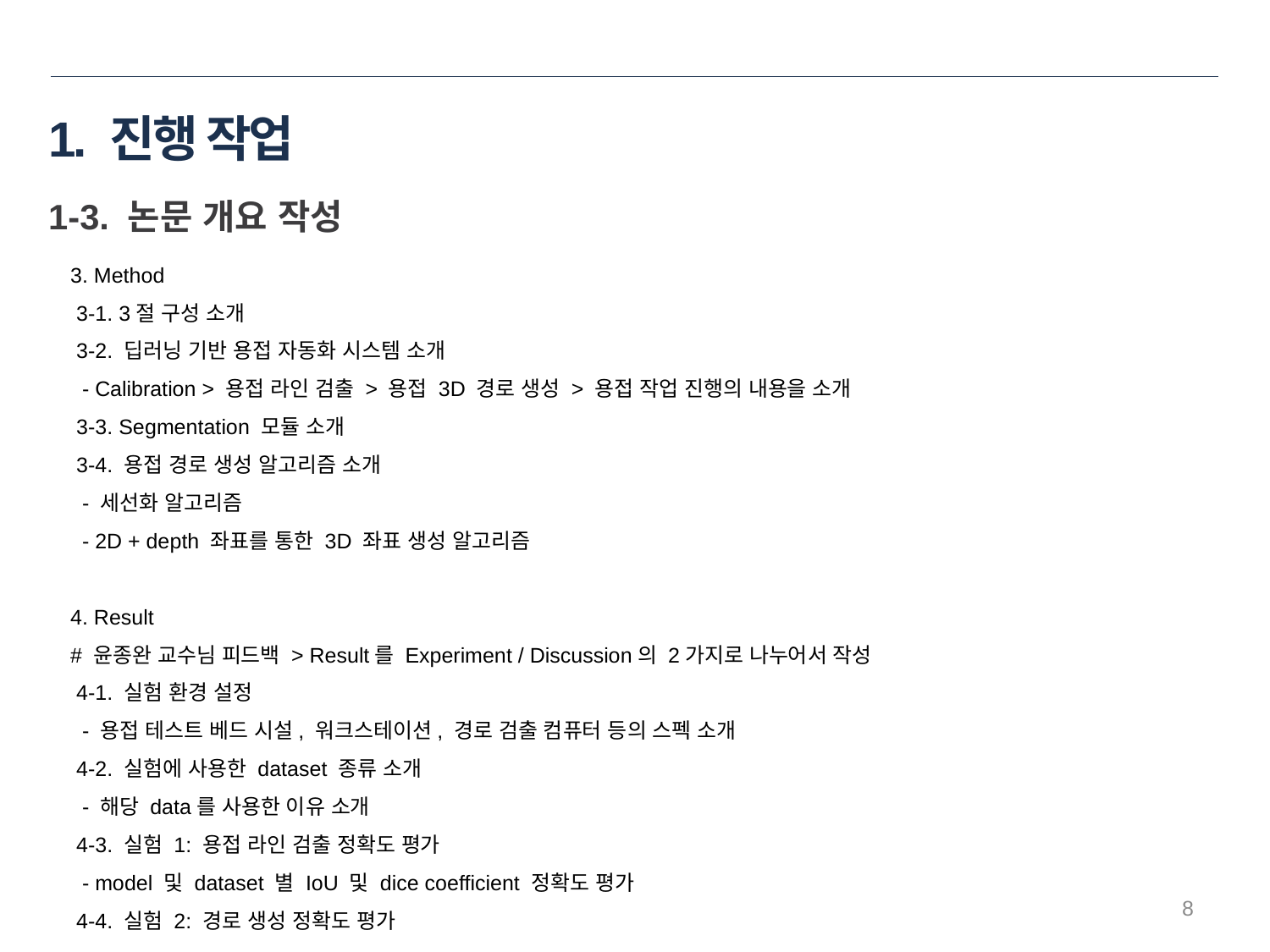

# 1. 진행 작업
1-3. 논문 개요 작성
3. Method
 3-1. 3절 구성 소개
 3-2. 딥러닝 기반 용접 자동화 시스템 소개
  - Calibration > 용접 라인 검출 > 용접 3D 경로 생성 > 용접 작업 진행의 내용을 소개
 3-3. Segmentation 모듈 소개
 3-4. 용접 경로 생성 알고리즘 소개
  - 세선화 알고리즘
  - 2D + depth 좌표를 통한 3D 좌표 생성 알고리즘

4. Result
# 윤종완 교수님 피드백 > Result를 Experiment / Discussion의 2가지로 나누어서 작성
 4-1. 실험 환경 설정
  - 용접 테스트 베드 시설, 워크스테이션, 경로 검출 컴퓨터 등의 스펙 소개
 4-2. 실험에 사용한 dataset 종류 소개
  - 해당 data를 사용한 이유 소개
 4-3. 실험 1: 용접 라인 검출 정확도 평가
  - model 및 dataset 별 IoU 및 dice coefficient 정확도 평가
 4-4. 실험 2: 경로 생성 정확도 평가
8